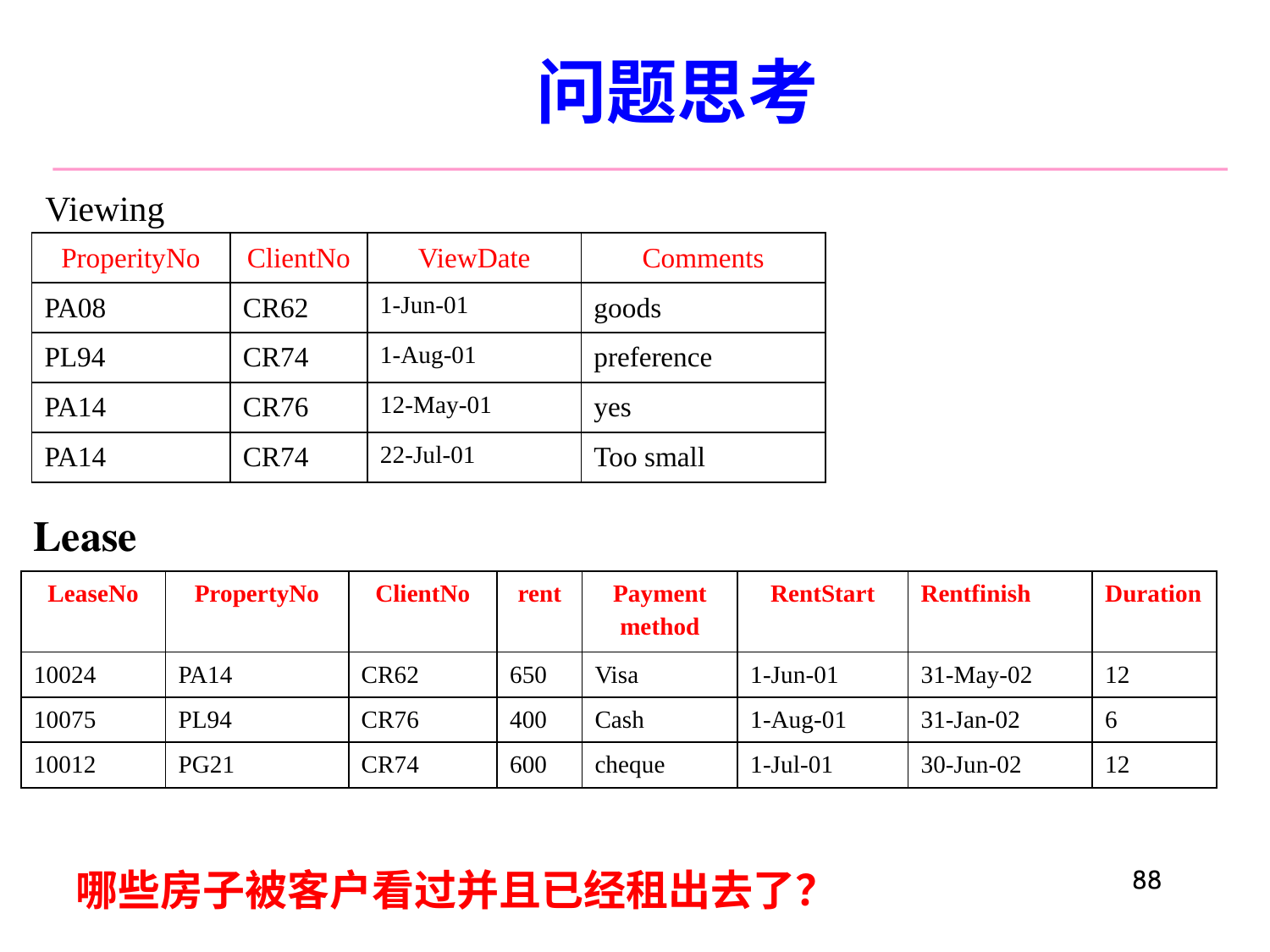

# 问题思考
Viewing
| ProperityNo | ClientNo | ViewDate | Comments |
| --- | --- | --- | --- |
| PA08 | CR62 | 1-Jun-01 | goods |
| PL94 | CR74 | 1-Aug-01 | preference |
| PA14 | CR76 | 12-May-01 | yes |
| PA14 | CR74 | 22-Jul-01 | Too small |
Lease
| LeaseNo | PropertyNo | ClientNo | rent | Payment method | RentStart | Rentfinish | Duration |
| --- | --- | --- | --- | --- | --- | --- | --- |
| 10024 | PA14 | CR62 | 650 | Visa | 1-Jun-01 | 31-May-02 | 12 |
| 10075 | PL94 | CR76 | 400 | Cash | 1-Aug-01 | 31-Jan-02 | 6 |
| 10012 | PG21 | CR74 | 600 | cheque | 1-Jul-01 | 30-Jun-02 | 12 |
哪些房子被客户看过并且已经租出去了？
88